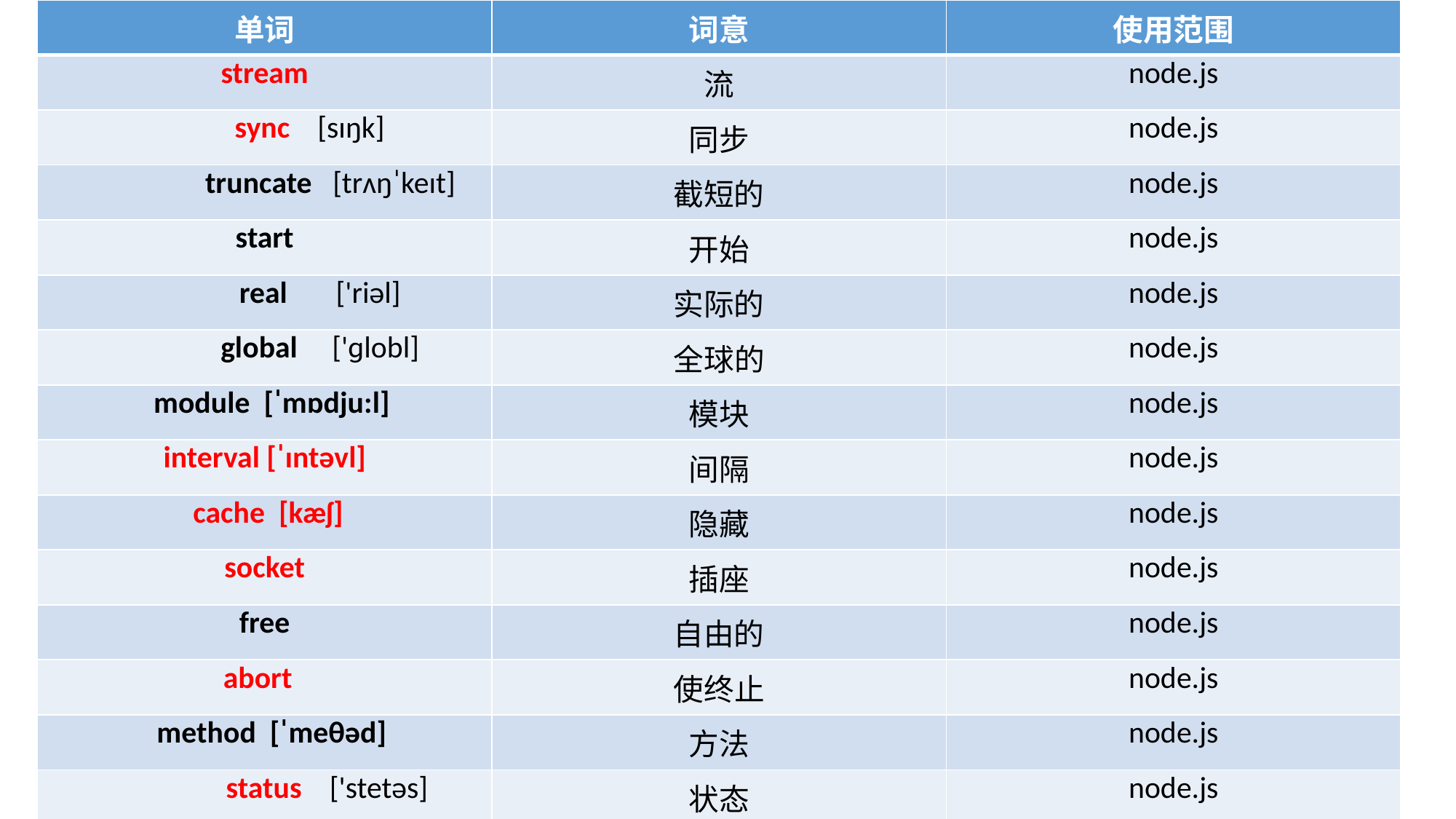

| 单词 | 词意 | 使用范围 |
| --- | --- | --- |
| stream | 流 | node.js |
| sync [sɪŋk] | 同步 | node.js |
| truncate [trʌŋˈkeɪt] | 截短的 | node.js |
| start | 开始 | node.js |
| real ['riəl] | 实际的 | node.js |
| global ['ɡlobl] | 全球的 | node.js |
| module [ˈmɒdju:l] | 模块 | node.js |
| interval [ˈɪntəvl] | 间隔 | node.js |
| cache [kæʃ] | 隐藏 | node.js |
| socket | 插座 | node.js |
| free | 自由的 | node.js |
| abort | 使终止 | node.js |
| method [ˈmeθəd] | 方法 | node.js |
| status ['stetəs] | 状态 | node.js |
| plain [plen] | 平的 | node.js |
| timeout | 超时 | node.js |